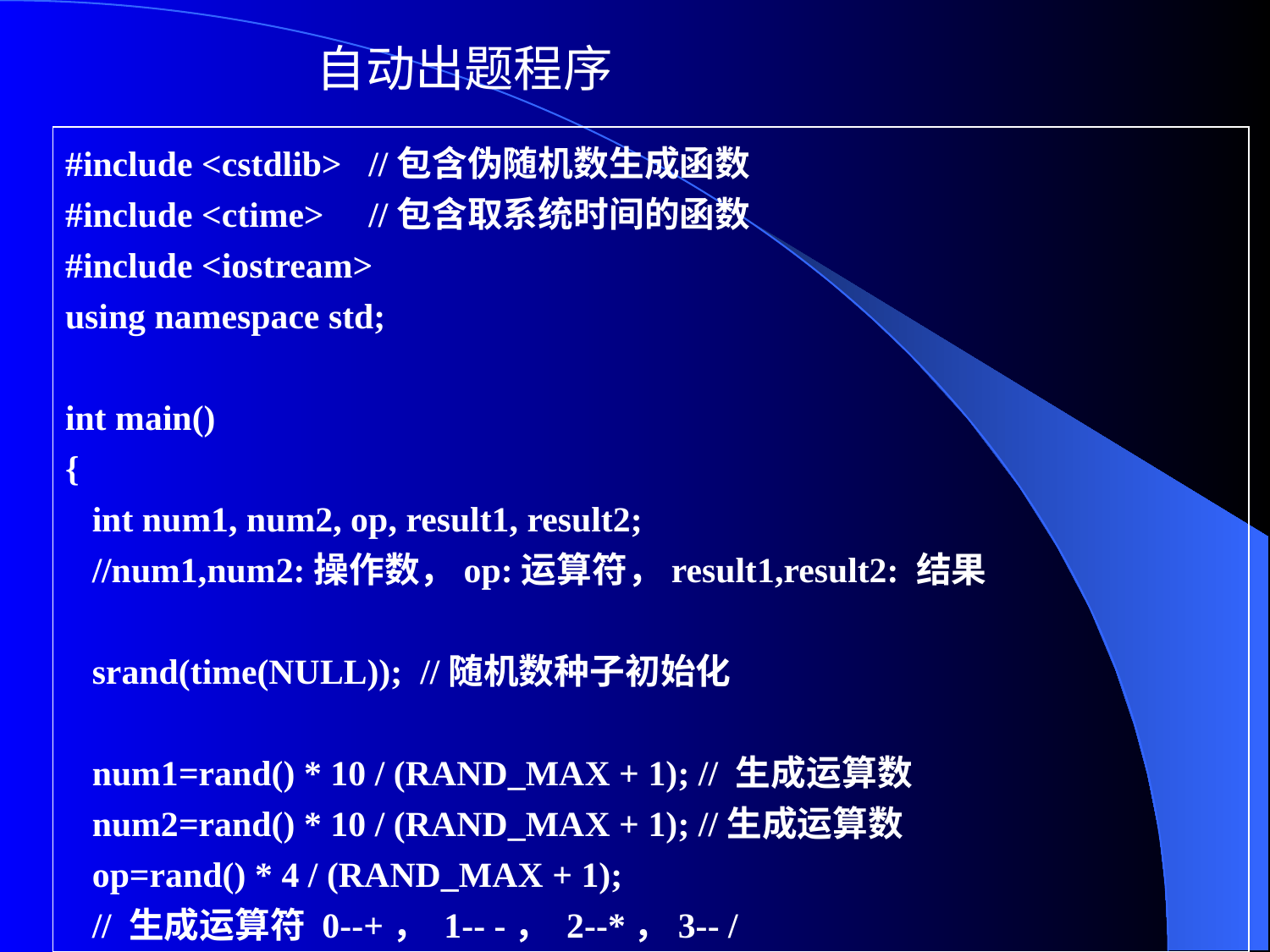

自动出题程序
#include <cstdlib>   //包含伪随机数生成函数
#include <ctime>     //包含取系统时间的函数
#include <iostream>
using namespace std;

int main()
{
   int num1, num2, op, result1, result2;
   //num1,num2:操作数，op:运算符，result1,result2: 结果

   srand(time(NULL));  //随机数种子初始化

   num1=rand() * 10 / (RAND_MAX + 1); // 生成运算数
   num2=rand() * 10 / (RAND_MAX + 1); //生成运算数
   op=rand() * 4 / (RAND_MAX + 1);
   // 生成运算符 0--+， 1-- -， 2--*，3-- /